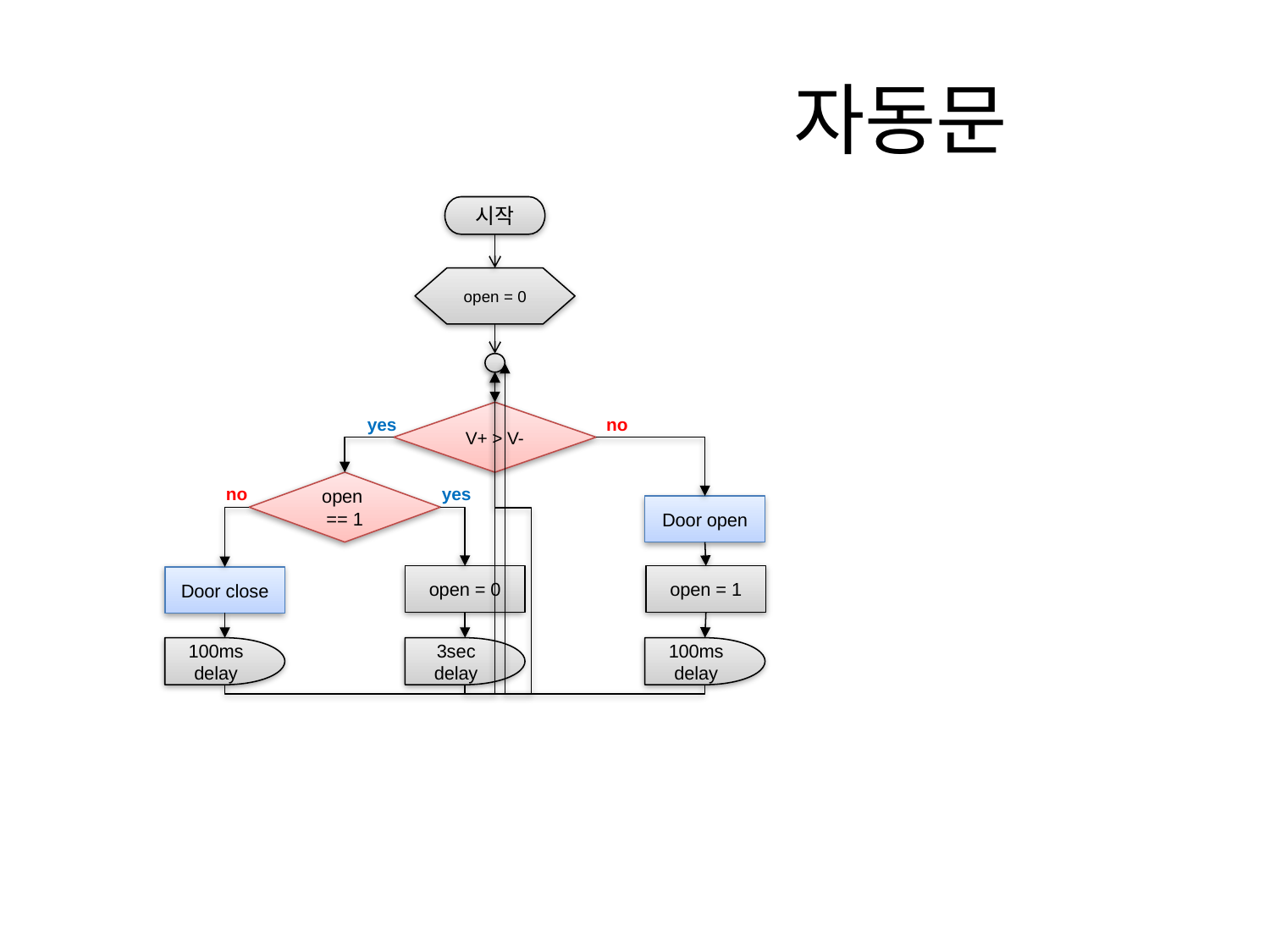

# 자동문
시작
open = 0

V+ > V-
yes
no
open
== 1
no
yes
Door open
open = 0
open = 1
Door close
100ms
delay
3sec
delay
100ms
delay